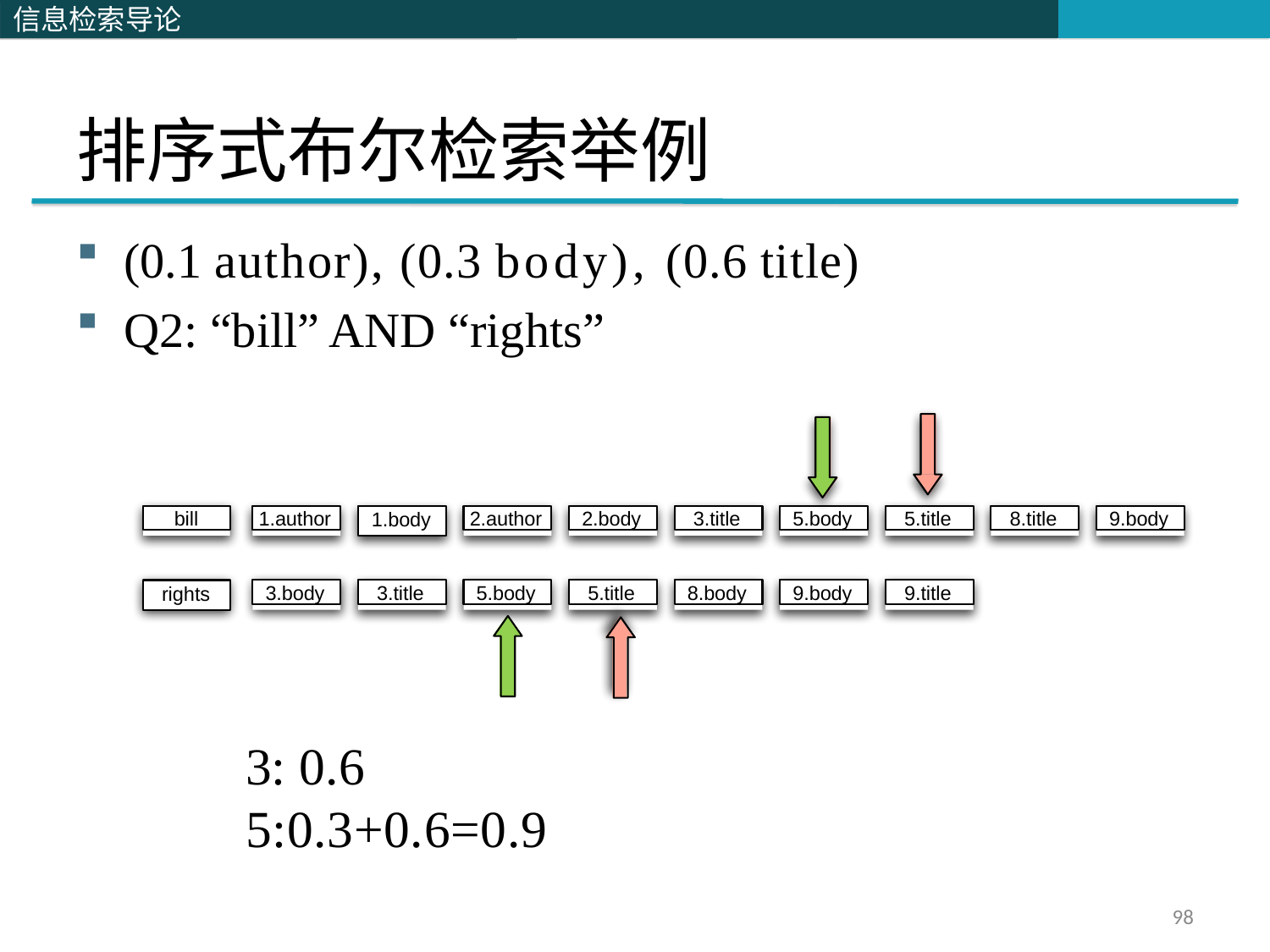

# 排序式布尔检索举例
(0.1 author), (0.3 body), (0.6 title)
Q2: “bill” AND “rights”

bill
1.author
2.author
2.body
3.title
5.body
5.title
8.title
9.body
1.body

3.body
3.title
5.body
5.title
8.body
9.body
9.title
rights

3: 0.6
5:0.3+0.6=0.9
98